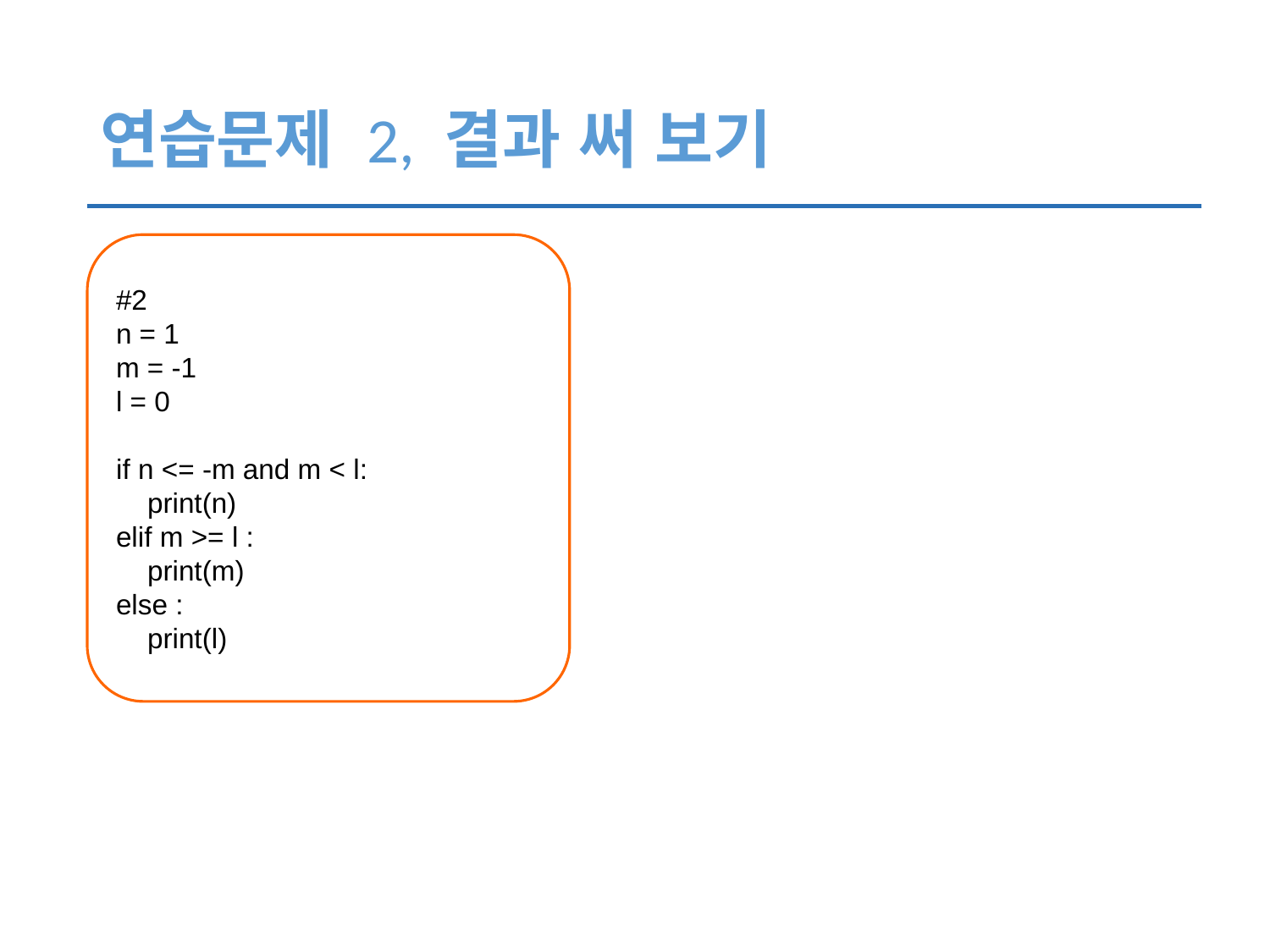

# 연습문제 2, 결과 써 보기

#2
n = 1
m = -1
l = 0

if n <= -m and m < l:
    print(n)
elif m >= l :
    print(m)
else :
    print(l)